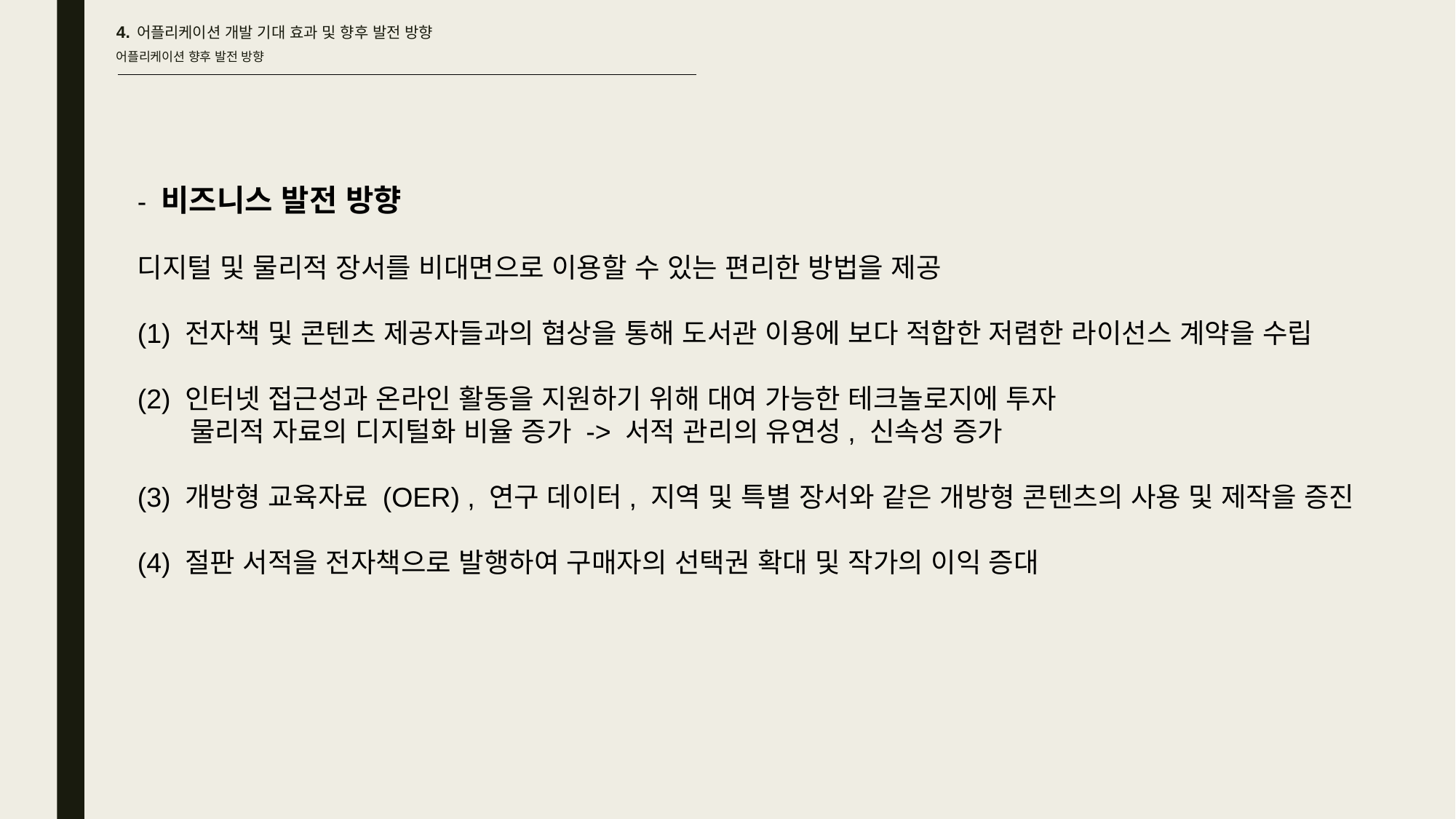

# 4. 어플리케이션 개발 기대 효과 및 향후 발전 방향 어플리케이션 향후 발전 방향
- 비즈니스 발전 방향

디지털 및 물리적 장서를 비대면으로 이용할 수 있는 편리한 방법을 제공

(1) 전자책 및 콘텐츠 제공자들과의 협상을 통해 도서관 이용에 보다 적합한 저렴한 라이선스 계약을 수립

(2) 인터넷 접근성과 온라인 활동을 지원하기 위해 대여 가능한 테크놀로지에 투자
      물리적 자료의 디지털화 비율 증가 -> 서적 관리의 유연성, 신속성 증가
(3) 개방형 교육자료 (OER) , 연구 데이터, 지역 및 특별 장서와 같은 개방형 콘텐츠의 사용 및 제작을 증진

(4) 절판 서적을 전자책으로 발행하여 구매자의 선택권 확대 및 작가의 이익 증대